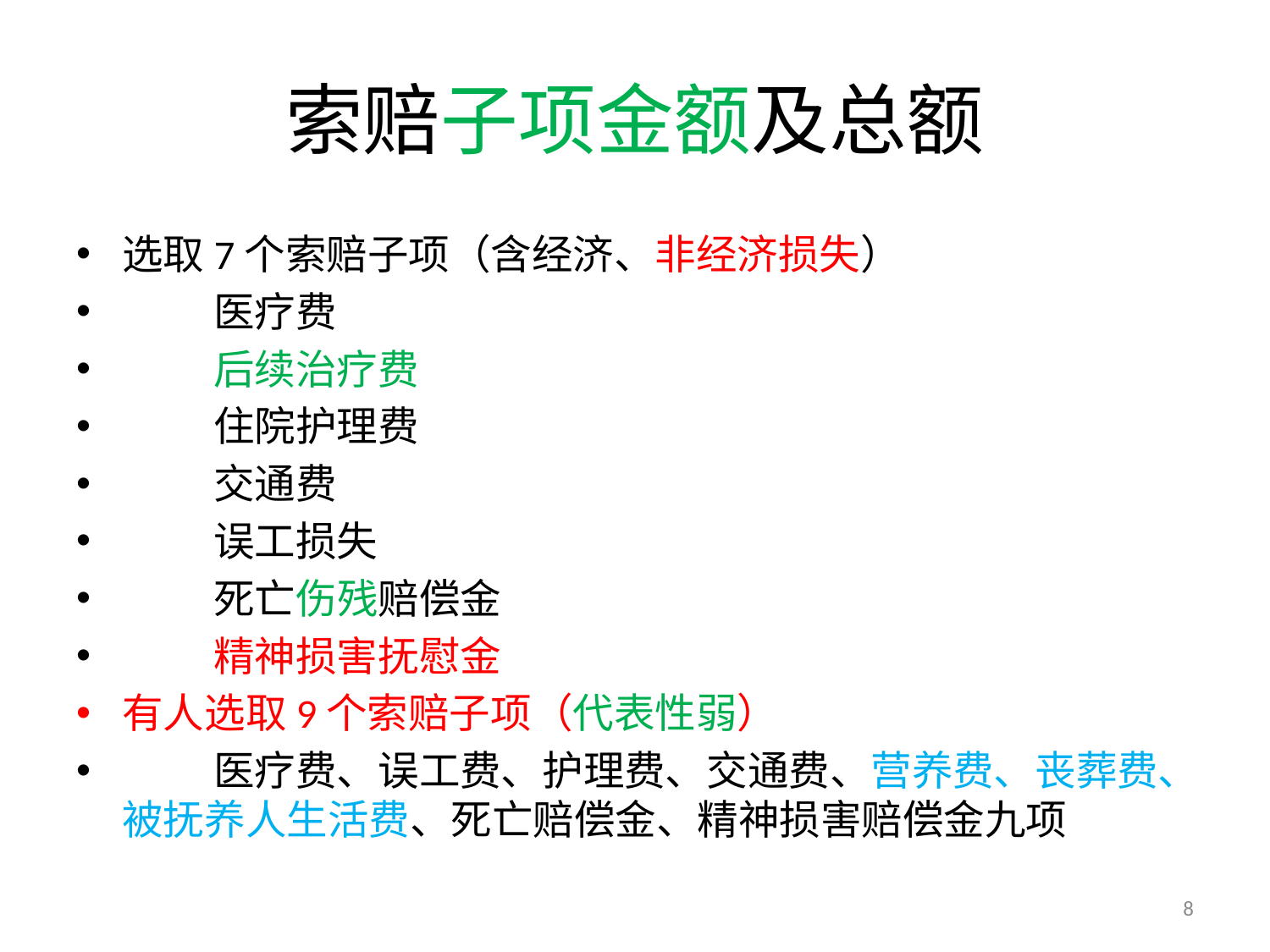

# 索赔子项金额及总额
选取7个索赔子项（含经济、非经济损失）
         医疗费
         后续治疗费
         住院护理费
         交通费
         误工损失
         死亡伤残赔偿金
         精神损害抚慰金
有人选取9个索赔子项（代表性弱）
         医疗费、误工费、护理费、交通费、营养费、丧葬费、被抚养人生活费、死亡赔偿金、精神损害赔偿金九项

8